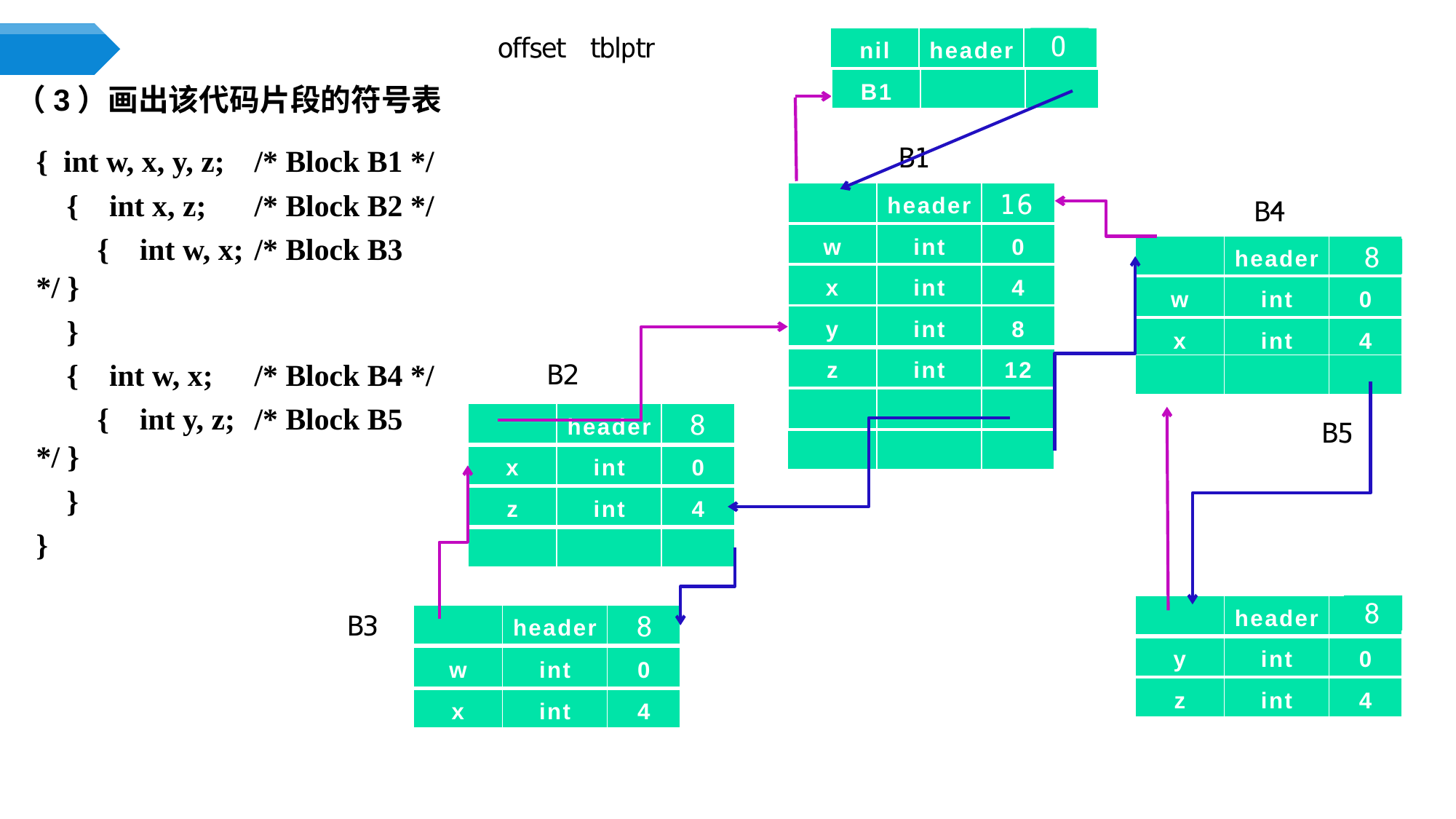

offset
tblptr
| nil | header |  |
| --- | --- | --- |
|  |  |  |
0
| B1 |  |  |
| --- | --- | --- |
（3）画出该代码片段的符号表
{  int w, x, y, z; 	/* Block B1 */
    {    int x, z; 	/* Block B2 */
        {    int w, x; 	/* Block B3 */ }
    }
    {    int w, x; 	/* Block B4 */
        {    int y, z; 	/* Block B5 */ }
    }
}
B1
|  | header |  |
| --- | --- | --- |
16
B4
| w | int | 0 |
| --- | --- | --- |
|  | header |  |
| --- | --- | --- |
8
| x | int | 4 |
| --- | --- | --- |
| w | int | 0 |
| --- | --- | --- |
| y | int | 8 |
| --- | --- | --- |
| x | int | 4 |
| --- | --- | --- |
| z | int | 12 |
| --- | --- | --- |
B2
|  |  |  |
| --- | --- | --- |
|  |  |  |
| --- | --- | --- |
|  | header |  |
| --- | --- | --- |
8
B5
|  |  |  |
| --- | --- | --- |
| x | int | 0 |
| --- | --- | --- |
| z | int | 4 |
| --- | --- | --- |
|  |  |  |
| --- | --- | --- |
|  | header |  |
| --- | --- | --- |
8
B3
|  | header |  |
| --- | --- | --- |
8
| y | int | 0 |
| --- | --- | --- |
| w | int | 0 |
| --- | --- | --- |
| z | int | 4 |
| --- | --- | --- |
| x | int | 4 |
| --- | --- | --- |